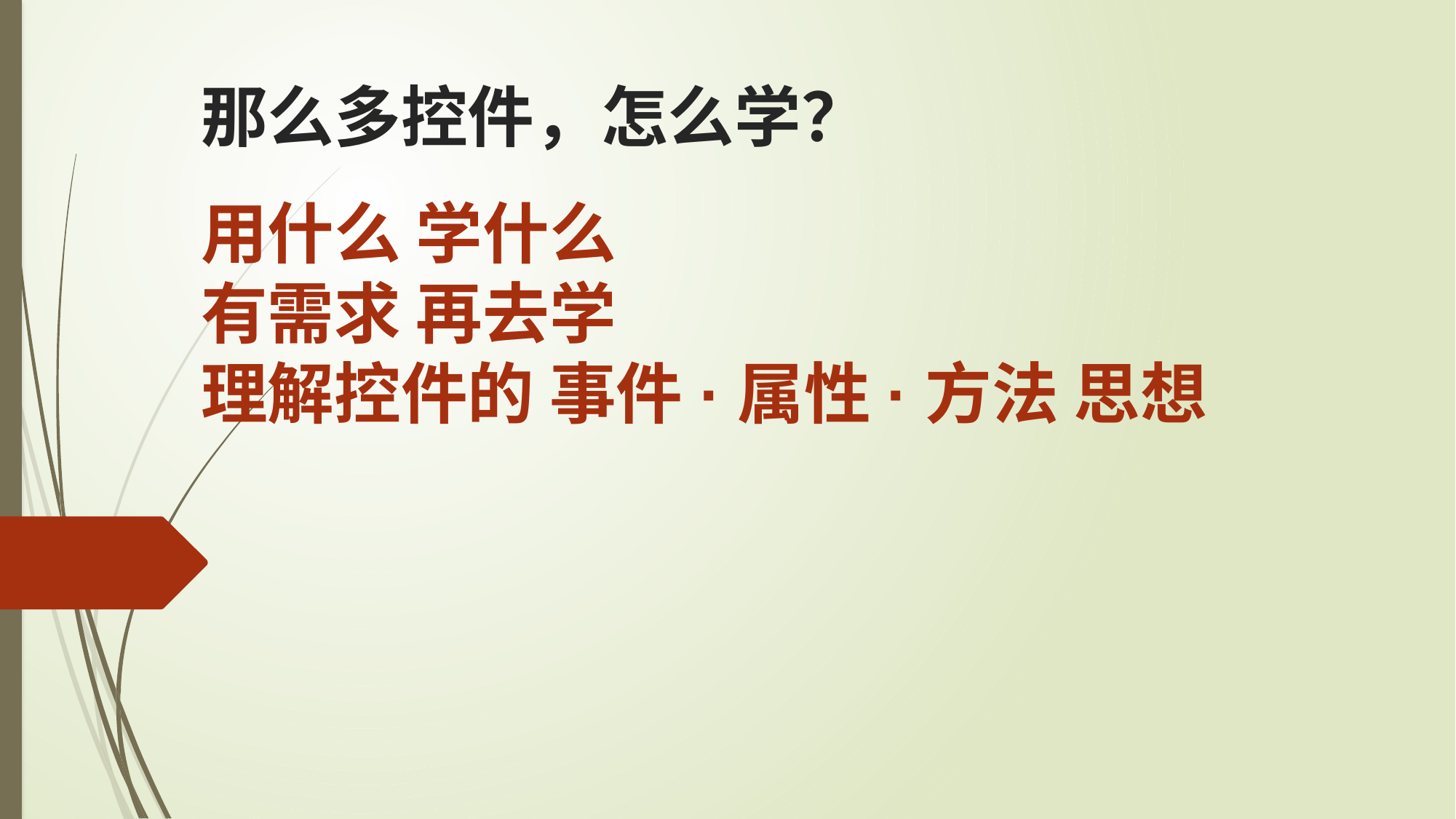

那么多控件，怎么学？

用什么 学什么
有需求 再去学
理解控件的 事件·属性·方法 思想